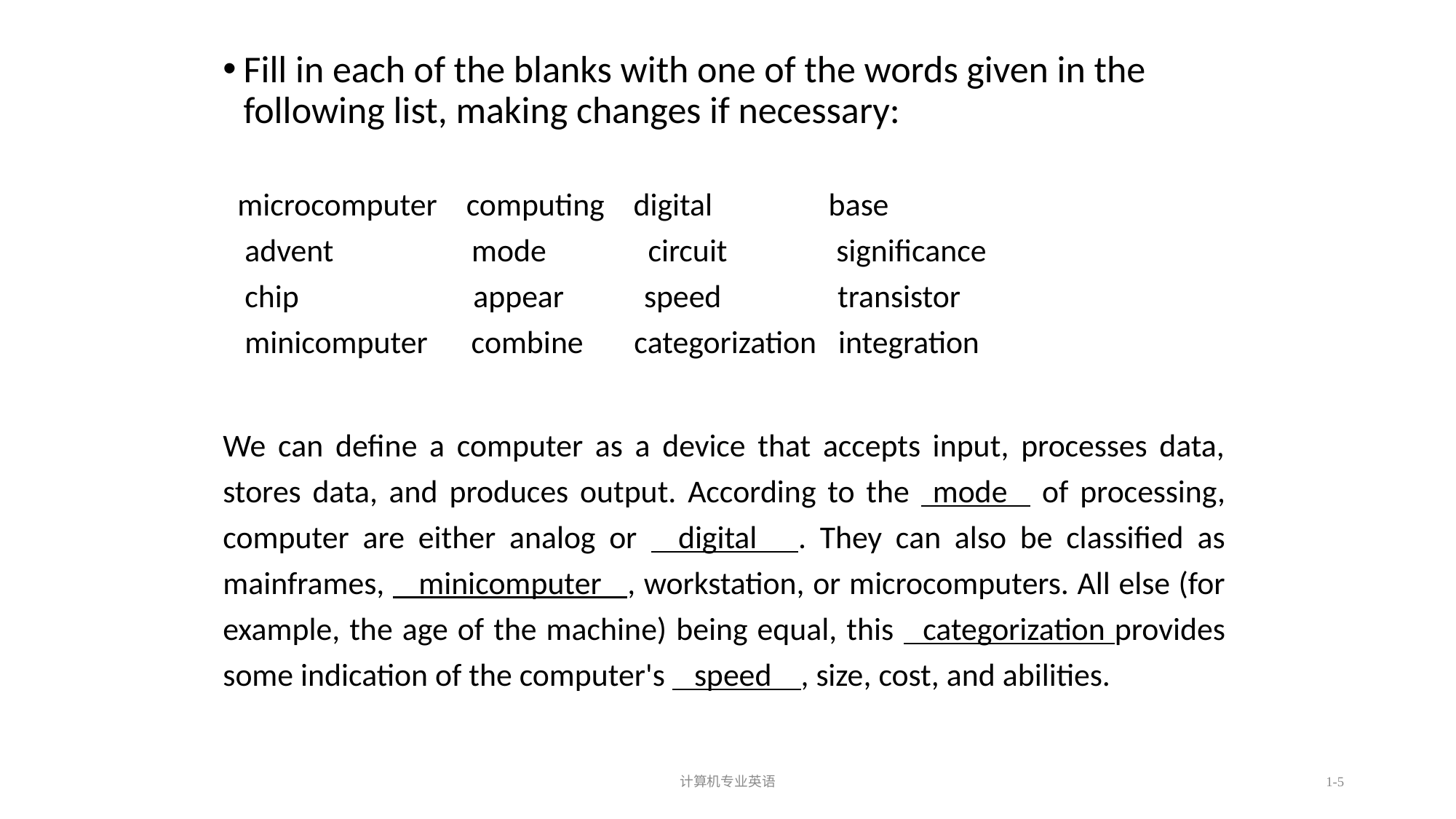

计算机专业英语
1-5
Fill in each of the blanks with one of the words given in the following list, making changes if necessary:

  microcomputer    computing    digital                base
   advent                   mode              circuit               significance
   chip                        appear           speed                transistor
   minicomputer      combine       categorization   integration

We can define a computer as a device that accepts input, processes data, stores data, and produces output. According to the  mode   of processing, computer are either analog or   digital   . They can also be classified as mainframes,    minicomputer   , workstation, or microcomputers. All else (for example, the age of the machine) being equal, this   categorization provides some indication of the computer's    speed    , size, cost, and abilities.